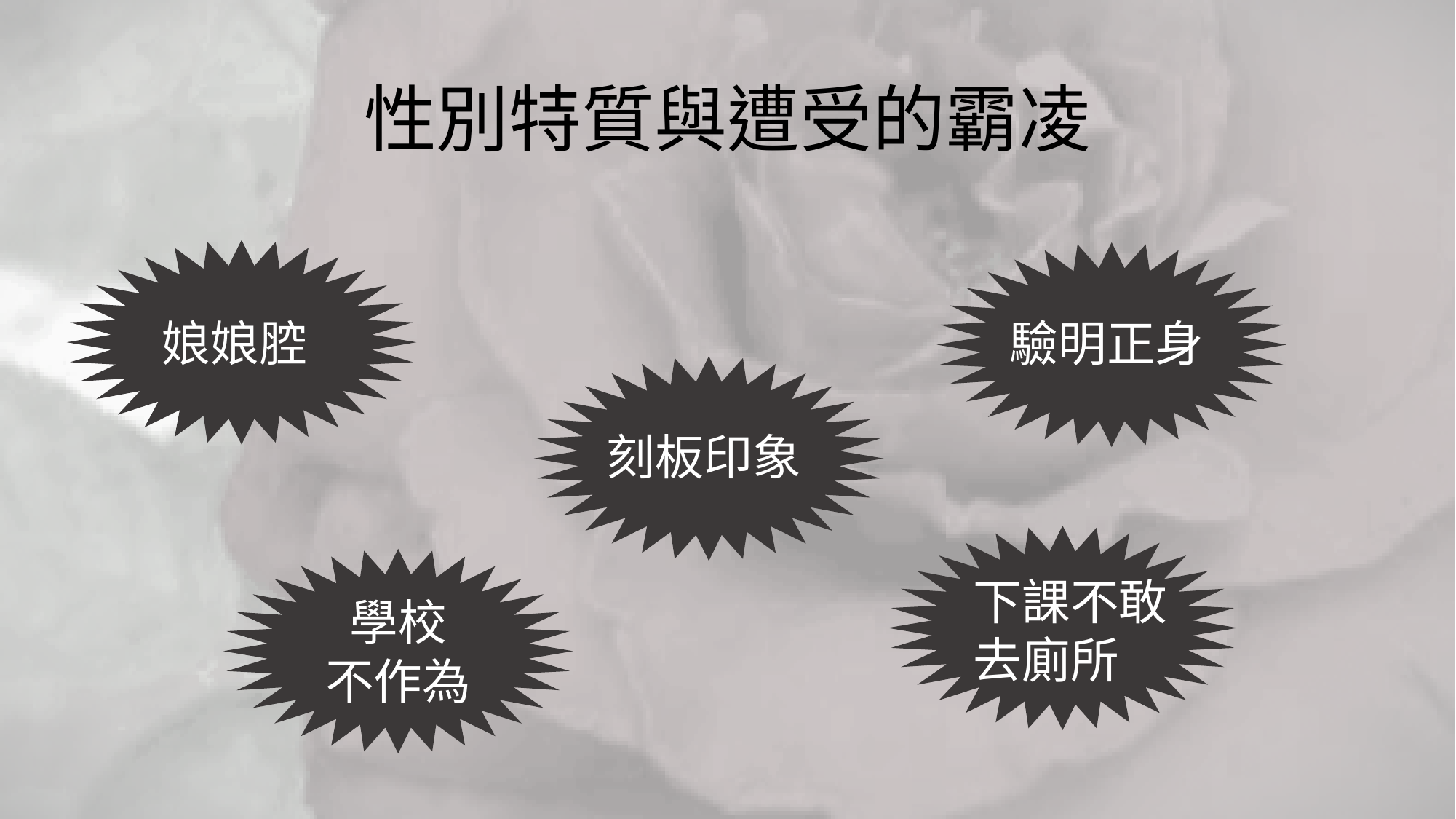

# 性別特質與遭受的霸凌

娘娘腔

驗明正身

刻板印象

下課不敢去廁所

學校
不作為